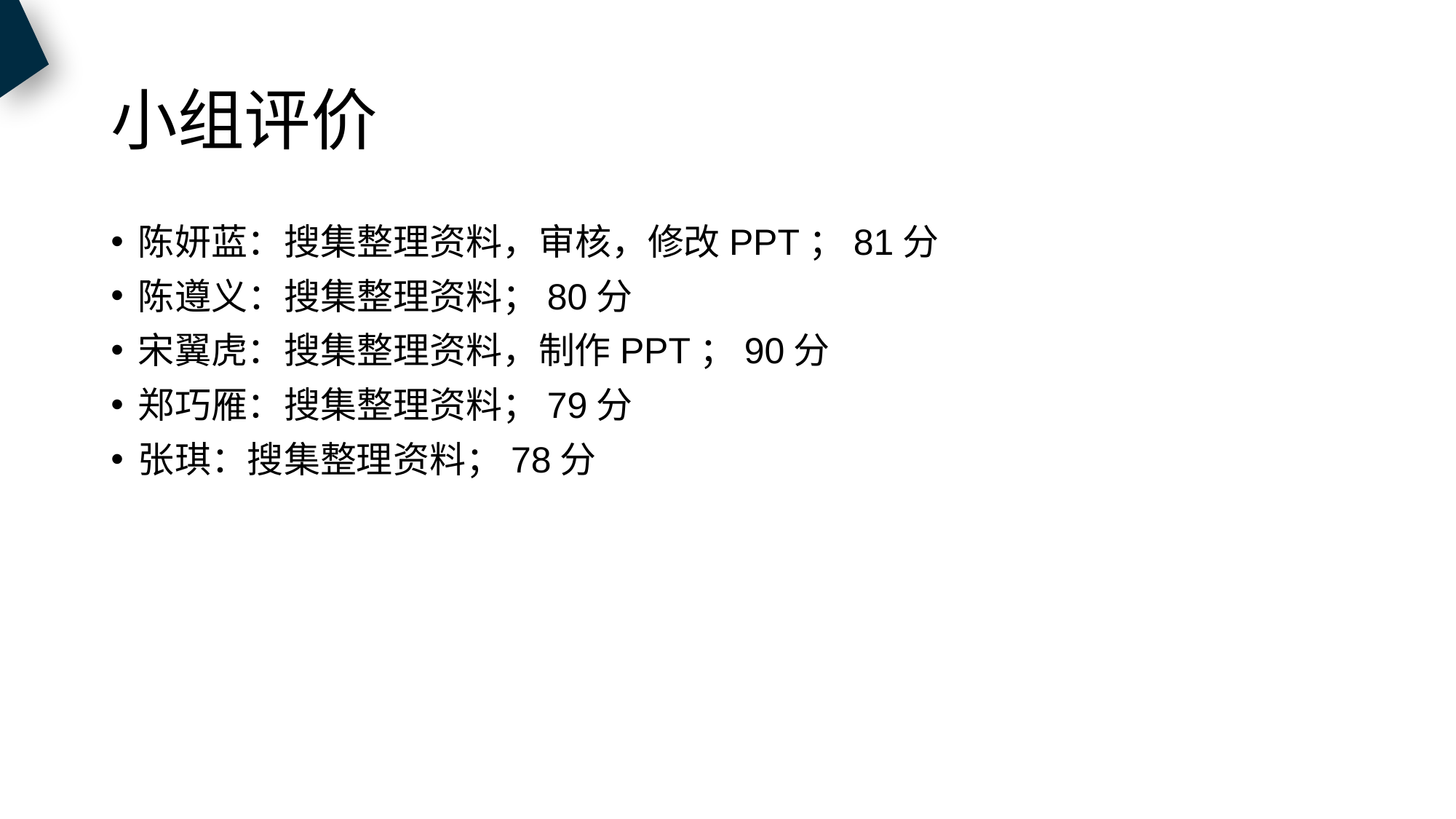

# 小组评价
陈妍蓝：搜集整理资料，审核，修改PPT；81分
陈遵义：搜集整理资料；80分
宋翼虎：搜集整理资料，制作PPT；90分
郑巧雁：搜集整理资料；79分
张琪：搜集整理资料；78分